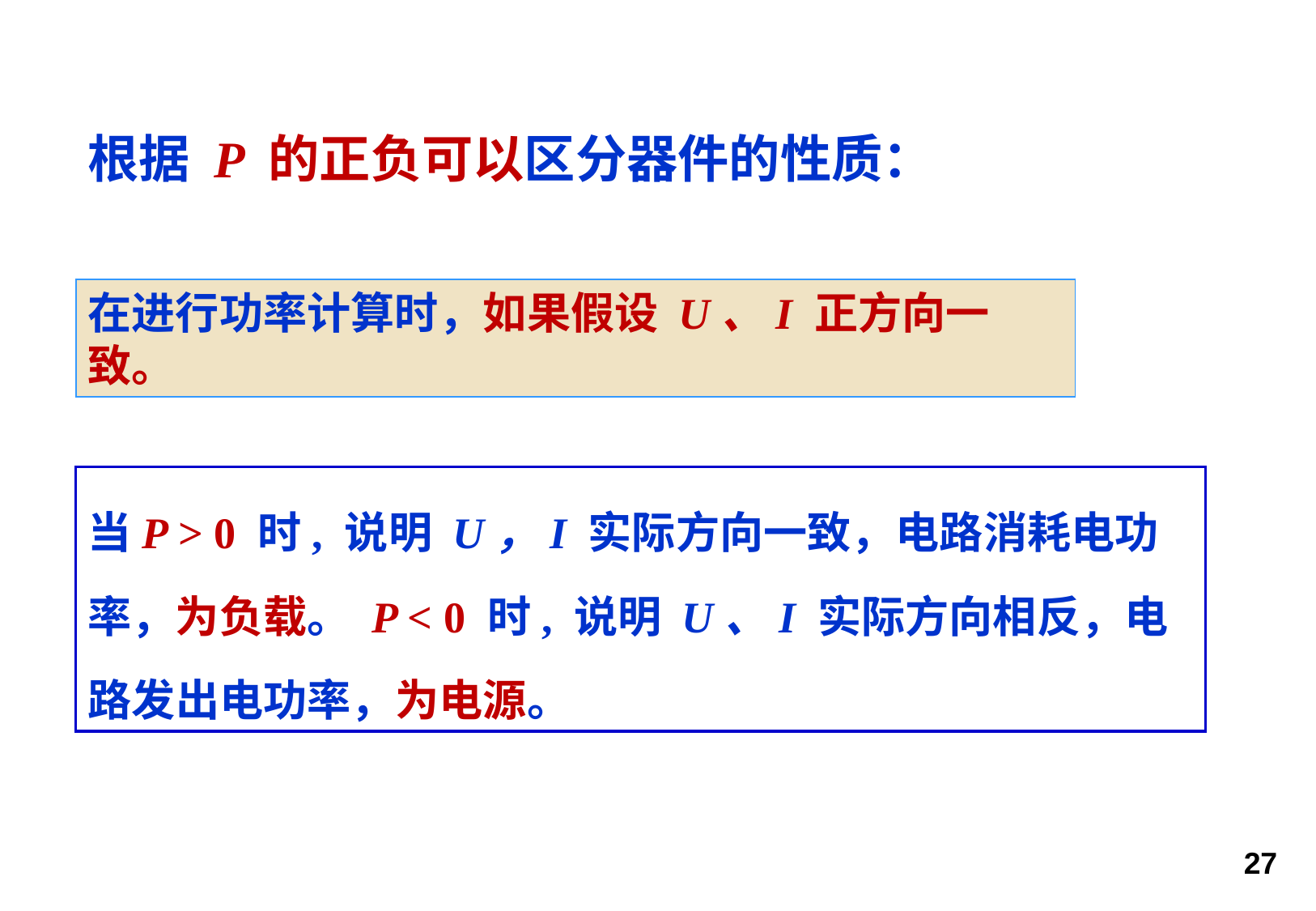

根据 P 的正负可以区分器件的性质：
在进行功率计算时，如果假设 U、I 正方向一致。
当P > 0 时, 说明 U，I 实际方向一致，电路消耗电功率，为负载。 P < 0 时, 说明 U、I 实际方向相反，电路发出电功率，为电源。